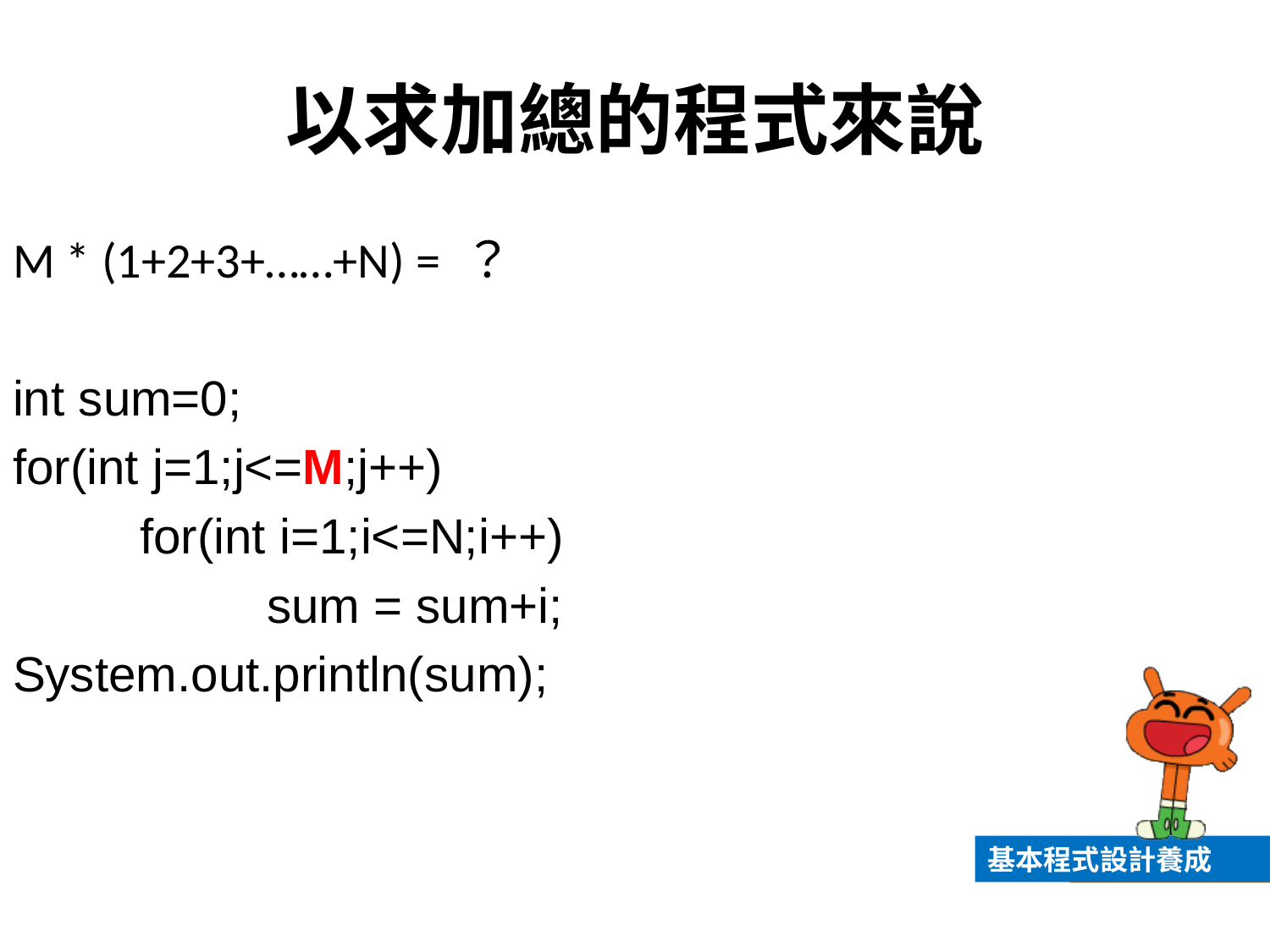

# 以求加總的程式來說
M * (1+2+3+……+N) = ？

int sum=0;
for(int j=1;j<=M;j++)
	for(int i=1;i<=N;i++)
		sum = sum+i;
System.out.println(sum);